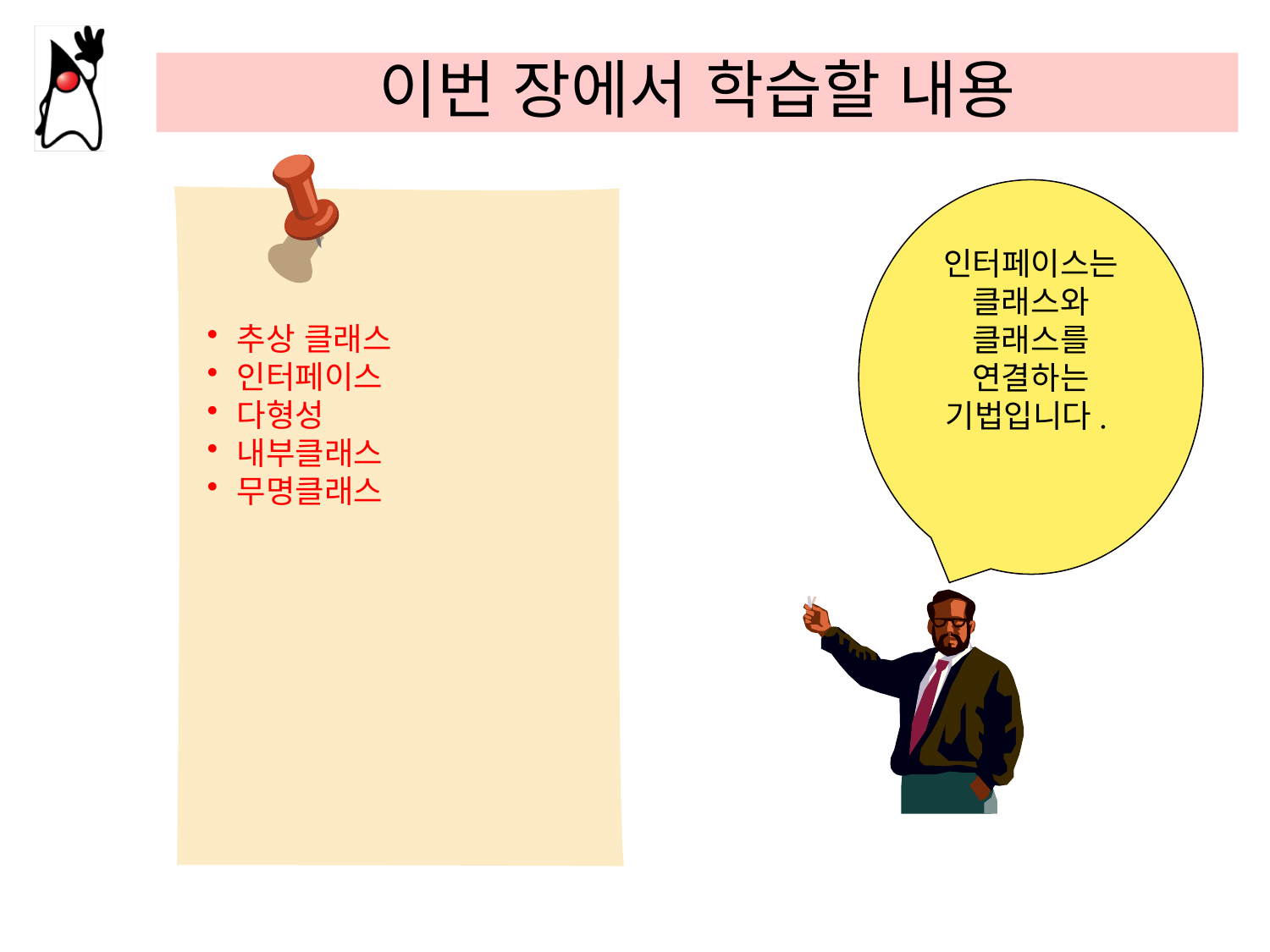

# 이번 장에서 학습할 내용

인터페이스는 클래스와 클래스를 연결하는 기법입니다.

추상 클래스
인터페이스
다형성
내부클래스
무명클래스